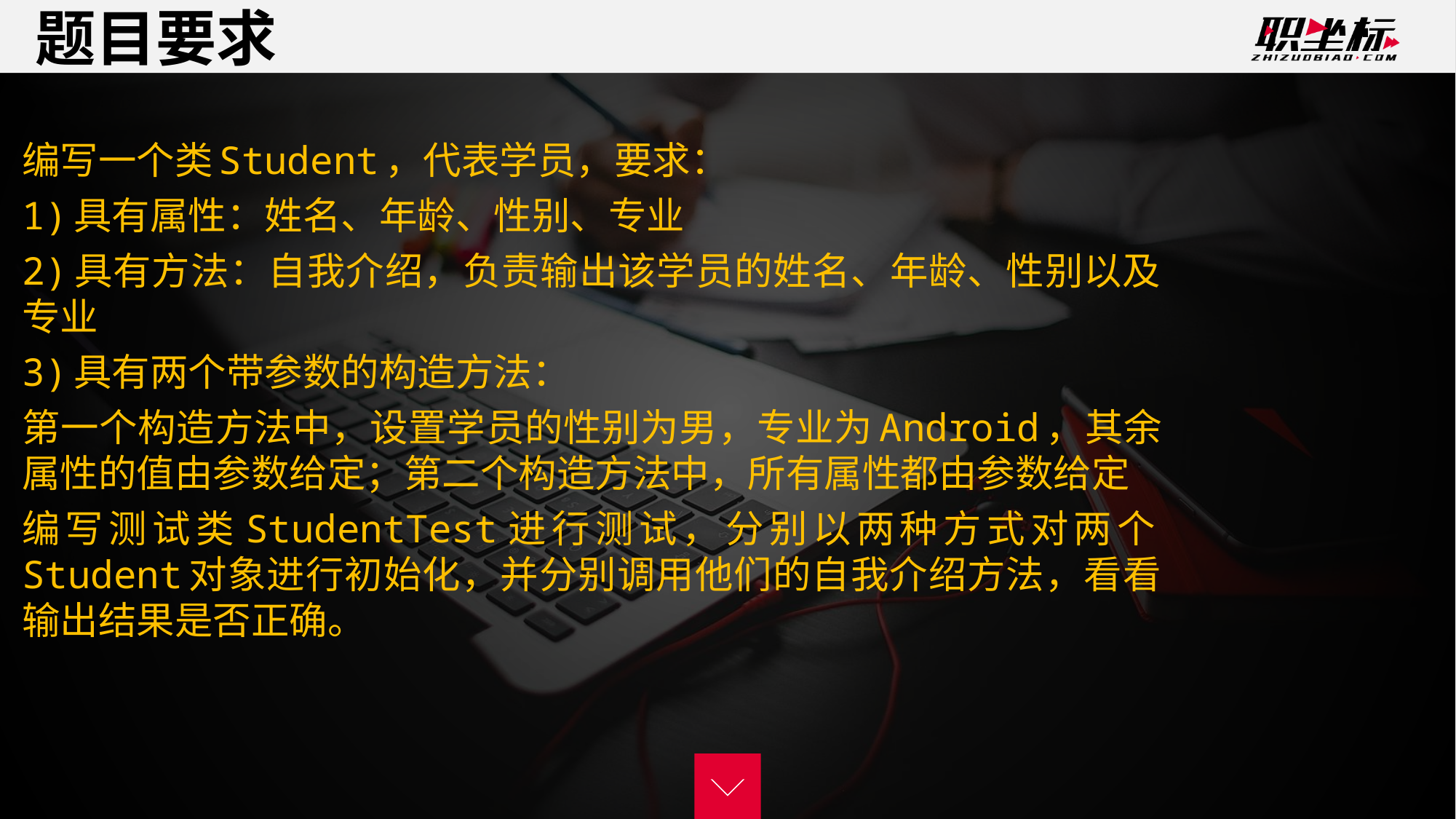

题目要求
编写一个类Student，代表学员，要求：
1)具有属性：姓名、年龄、性别、专业
2)具有方法：自我介绍，负责输出该学员的姓名、年龄、性别以及专业
3)具有两个带参数的构造方法：
第一个构造方法中，设置学员的性别为男，专业为Android，其余属性的值由参数给定；第二个构造方法中，所有属性都由参数给定
编写测试类StudentTest进行测试，分别以两种方式对两个Student对象进行初始化，并分别调用他们的自我介绍方法，看看输出结果是否正确。